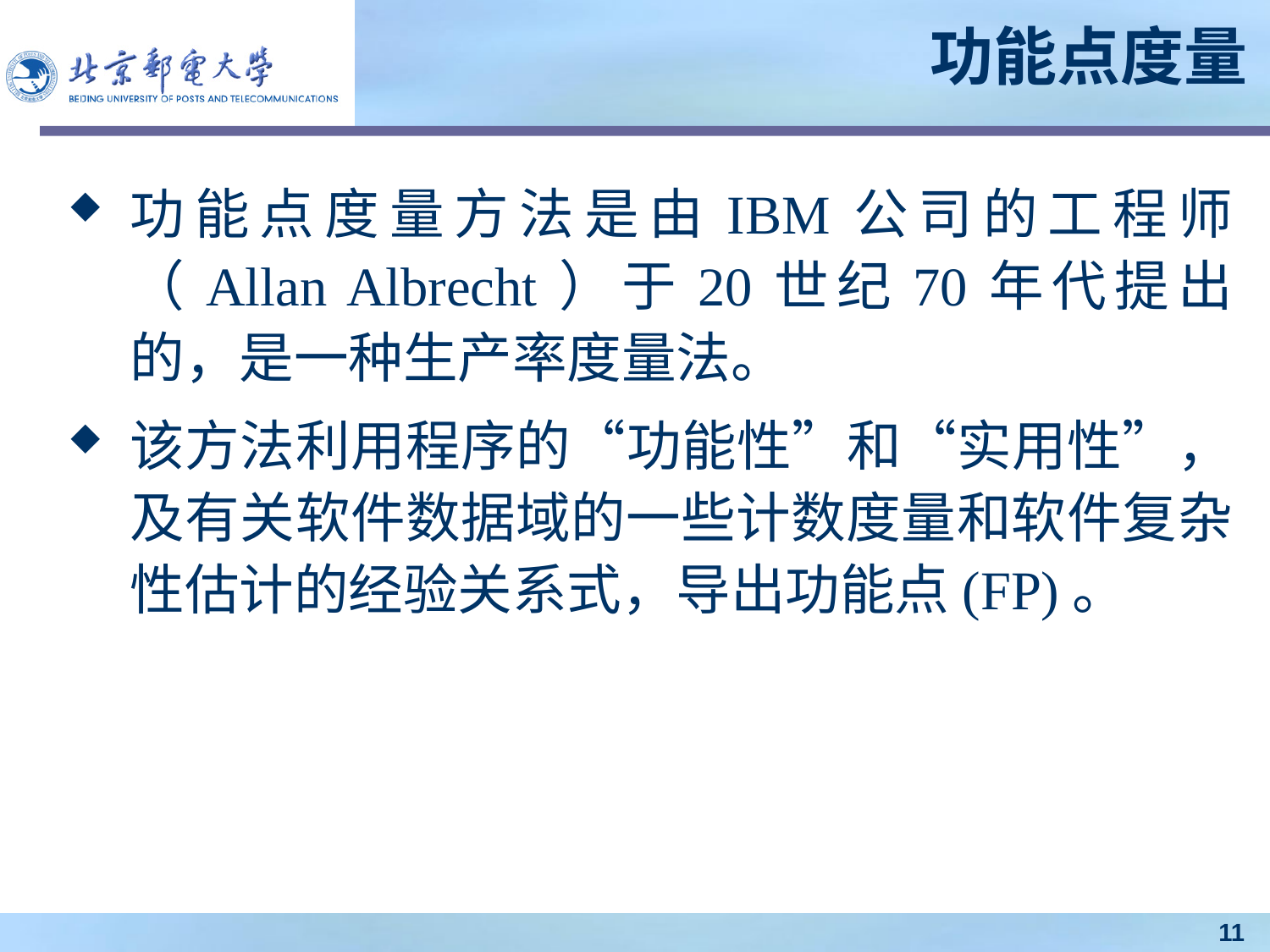

# 功能点度量
功能点度量方法是由IBM公司的工程师（Allan Albrecht）于20世纪70年代提出的，是一种生产率度量法。
该方法利用程序的“功能性”和“实用性”，及有关软件数据域的一些计数度量和软件复杂性估计的经验关系式，导出功能点(FP)。